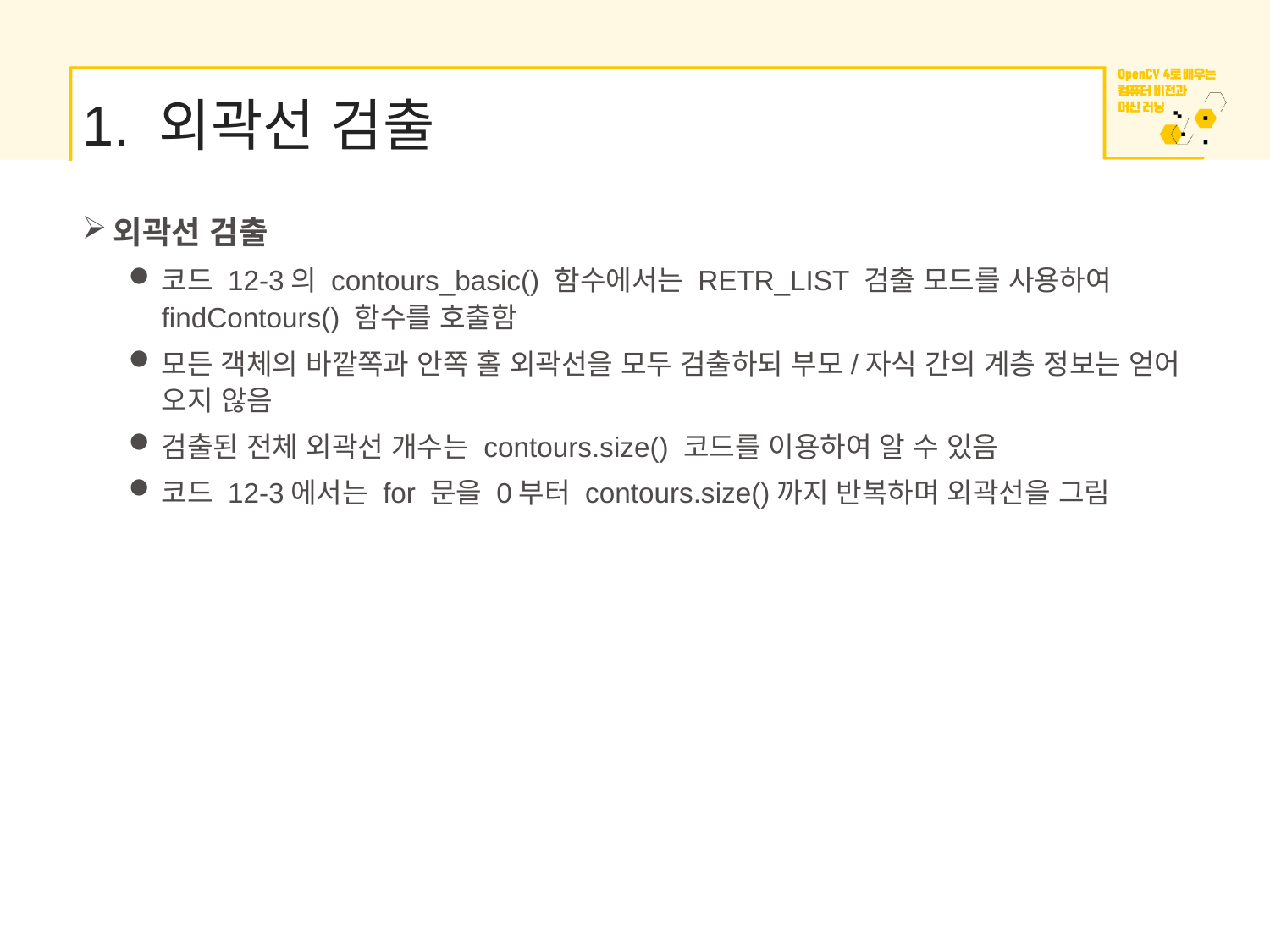

# 1. 외곽선 검출
외곽선 검출
코드 12-3의 contours_basic() 함수에서는 RETR_LIST 검출 모드를 사용하여 findContours() 함수를 호출함
모든 객체의 바깥쪽과 안쪽 홀 외곽선을 모두 검출하되 부모/자식 간의 계층 정보는 얻어 오지 않음
검출된 전체 외곽선 개수는 contours.size() 코드를 이용하여 알 수 있음
코드 12-3에서는 for 문을 0부터 contours.size()까지 반복하며 외곽선을 그림